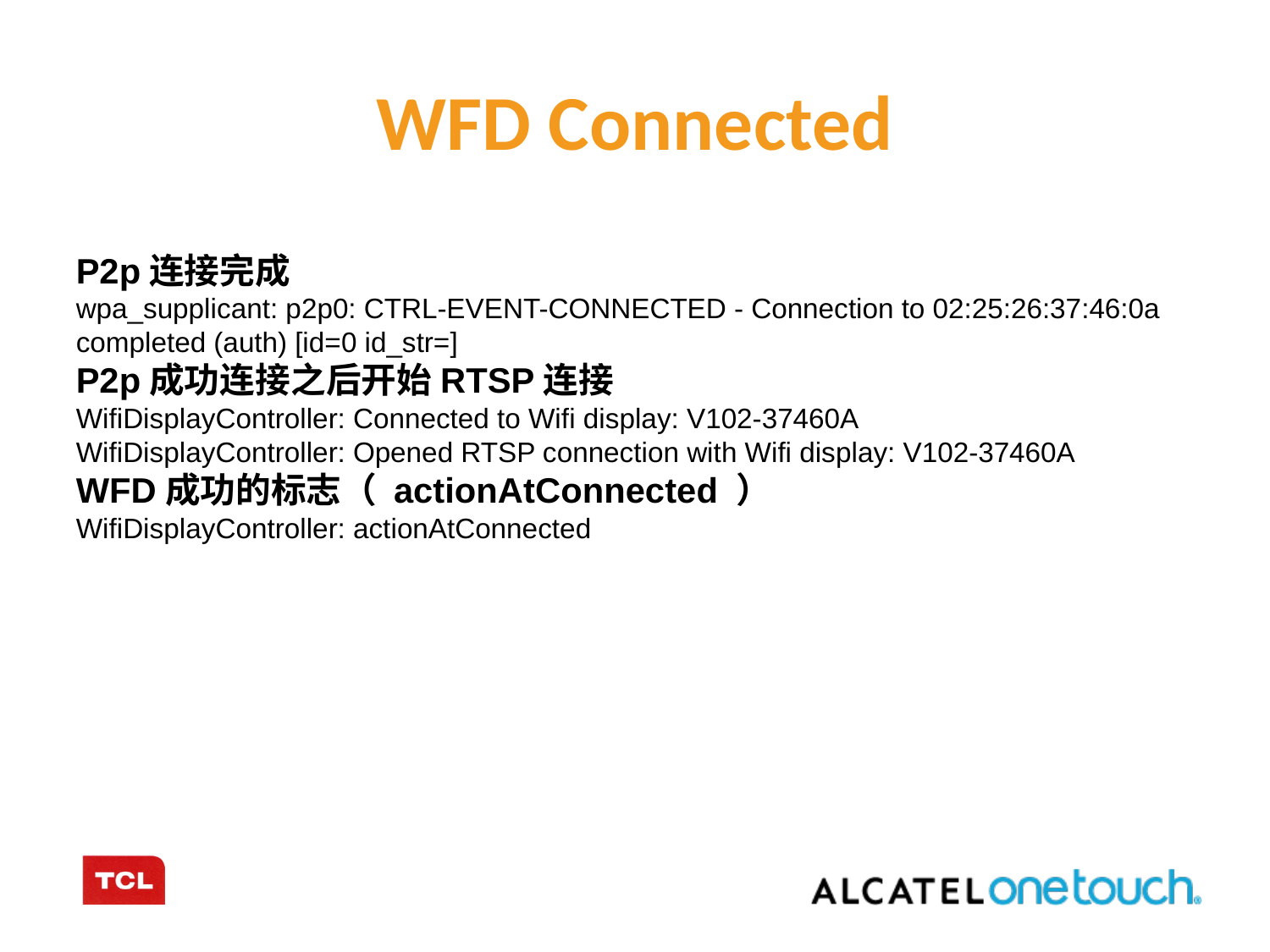

WFD Connected
P2p连接完成
wpa_supplicant: p2p0: CTRL-EVENT-CONNECTED - Connection to 02:25:26:37:46:0a completed (auth) [id=0 id_str=]
P2p成功连接之后开始RTSP连接
WifiDisplayController: Connected to Wifi display: V102-37460A
WifiDisplayController: Opened RTSP connection with Wifi display: V102-37460A
WFD成功的标志（ actionAtConnected ）
WifiDisplayController: actionAtConnected